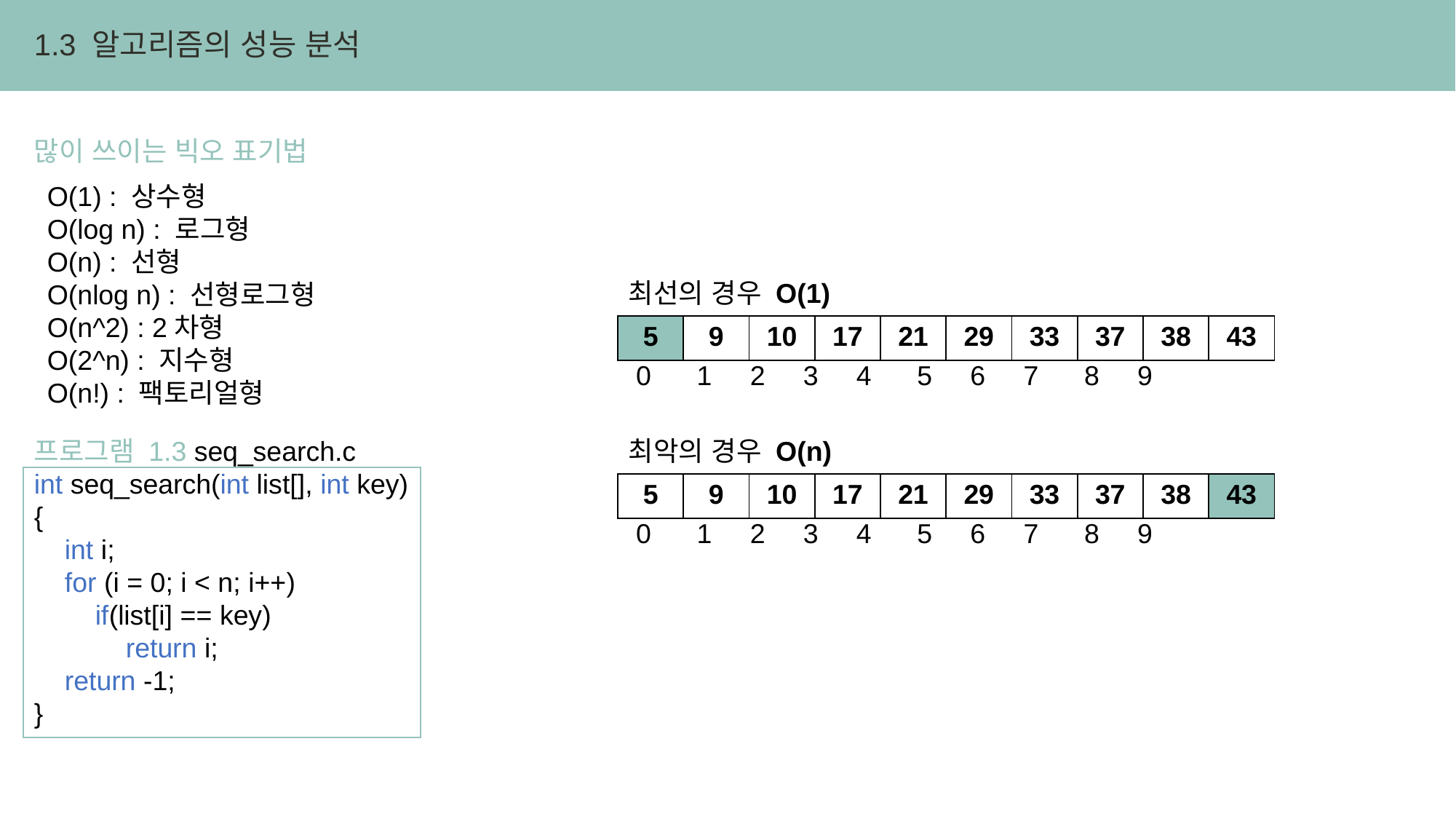

1.3 알고리즘의 성능 분석
많이 쓰이는 빅오 표기법
O(1) : 상수형
O(log n) : 로그형
O(n) : 선형
O(nlog n) : 선형로그형
O(n^2) : 2차형
O(2^n) : 지수형
O(n!) : 팩토리얼형
최선의 경우 O(1)
| 5 | 9 | 10 | 17 | 21 | 29 | 33 | 37 | 38 | 43 |
| --- | --- | --- | --- | --- | --- | --- | --- | --- | --- |
0      1     2     3     4      5     6     7      8     9
프로그램 1.3 seq_search.c
int seq_search(int list[], int key)
{
    int i;
    for (i = 0; i < n; i++)
        if(list[i] == key)
            return i;
    return -1;
}
최악의 경우 O(n)

| 5 | 9 | 10 | 17 | 21 | 29 | 33 | 37 | 38 | 43 |
| --- | --- | --- | --- | --- | --- | --- | --- | --- | --- |
0      1     2     3     4      5     6     7      8     9